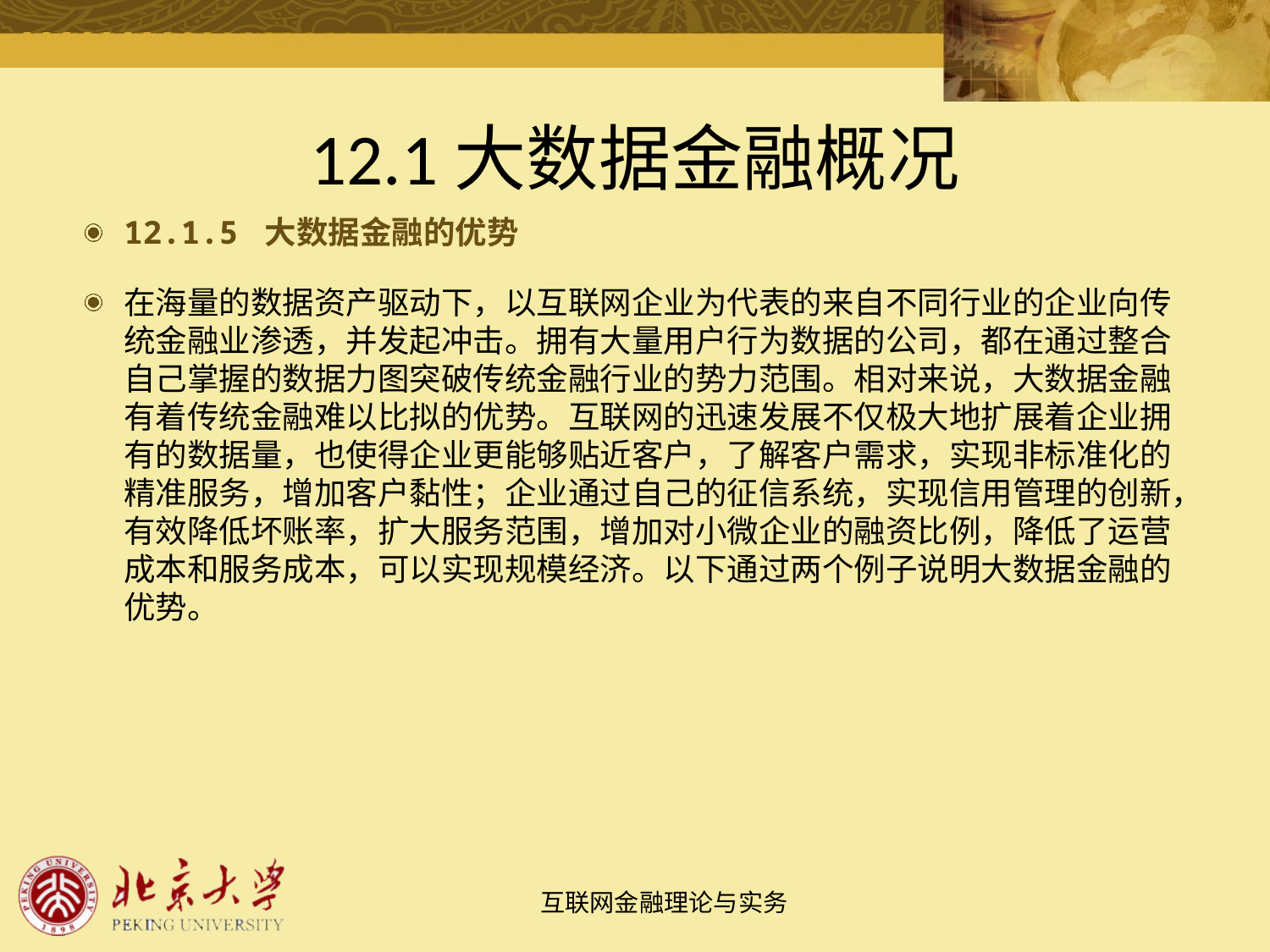

# 12.1大数据金融概况
12.1.5 大数据金融的优势
在海量的数据资产驱动下，以互联网企业为代表的来自不同行业的企业向传统金融业渗透，并发起冲击。拥有大量用户行为数据的公司，都在通过整合自己掌握的数据力图突破传统金融行业的势力范围。相对来说，大数据金融有着传统金融难以比拟的优势。互联网的迅速发展不仅极大地扩展着企业拥有的数据量，也使得企业更能够贴近客户，了解客户需求，实现非标准化的精准服务，增加客户黏性；企业通过自己的征信系统，实现信用管理的创新，有效降低坏账率，扩大服务范围，增加对小微企业的融资比例，降低了运营成本和服务成本，可以实现规模经济。以下通过两个例子说明大数据金融的优势。